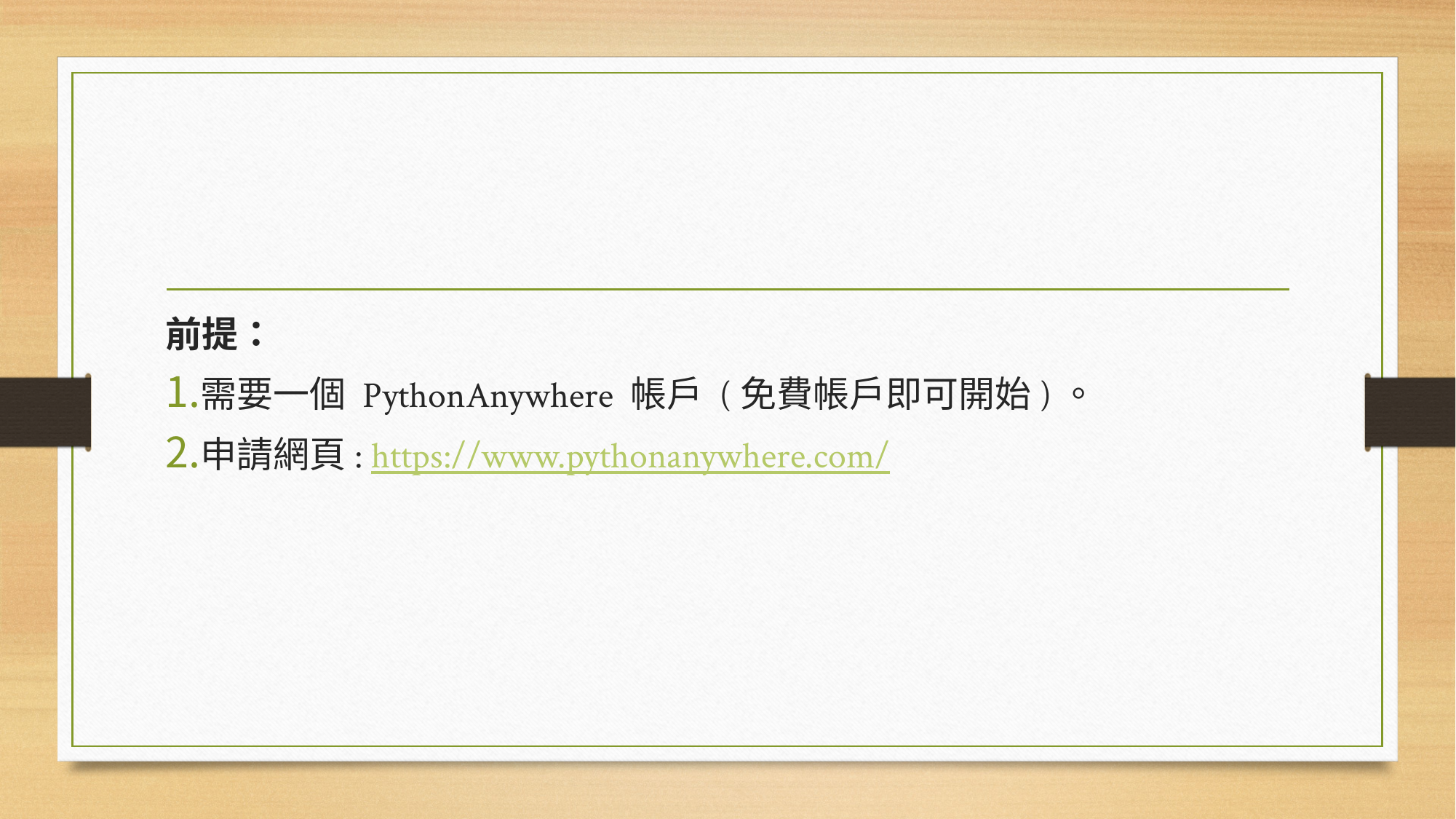

#
前提：
需要一個 PythonAnywhere 帳戶 (免費帳戶即可開始)。
申請網頁: https://www.pythonanywhere.com/